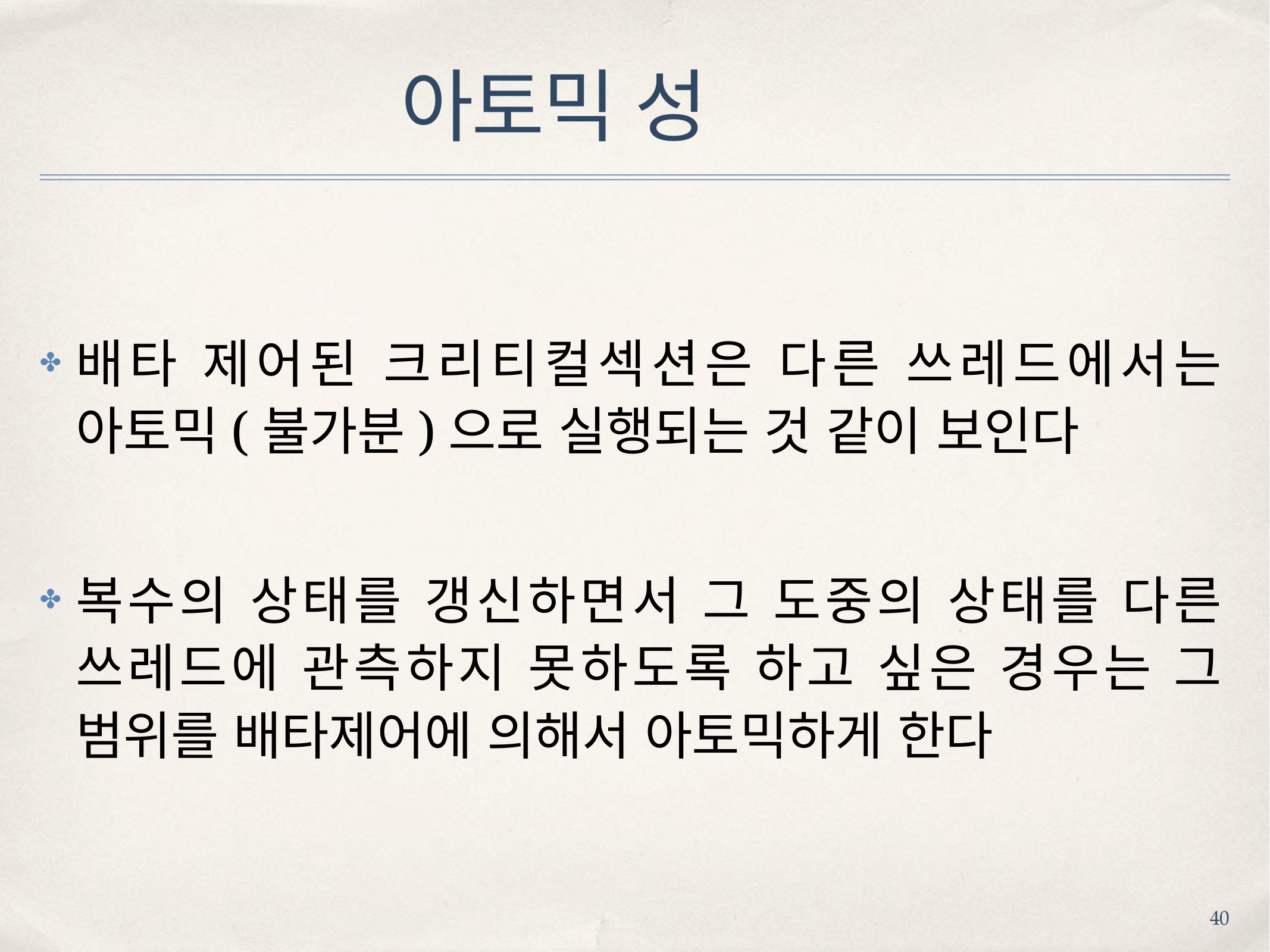

# 아토믹 성
배타 제어된 크리티컬섹션은 다른 쓰레드에서는 아토믹(불가분)으로 실행되는 것 같이 보인다
✤
복수의 상태를 갱신하면서 그 도중의 상태를 다른 쓰레드에 관측하지 못하도록 하고 싶은 경우는 그 범위를 배타제어에 의해서 아토믹하게 한다
✤
40